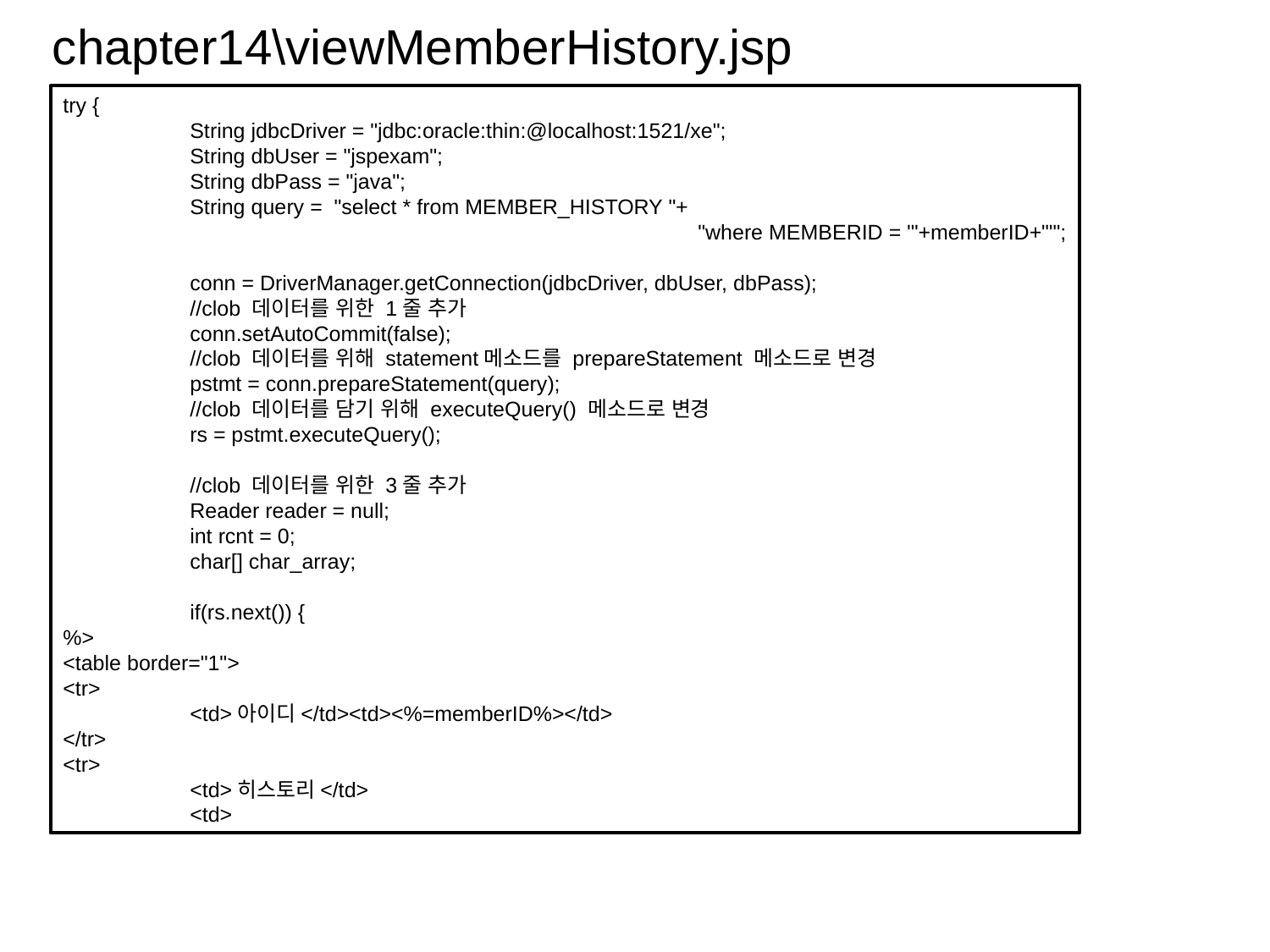

# chapter14\viewMemberHistory.jsp
try {
	String jdbcDriver = "jdbc:oracle:thin:@localhost:1521/xe";
	String dbUser = "jspexam";
	String dbPass = "java";
	String query =  "select * from MEMBER_HISTORY "+
					"where MEMBERID = '"+memberID+"'";

	conn = DriverManager.getConnection(jdbcDriver, dbUser, dbPass);
	//clob 데이터를 위한 1줄 추가
	conn.setAutoCommit(false);
	//clob 데이터를 위해 statement메소드를 prepareStatement 메소드로 변경
	pstmt = conn.prepareStatement(query);
	//clob 데이터를 담기 위해 executeQuery() 메소드로 변경
	rs = pstmt.executeQuery();

	//clob 데이터를 위한 3줄 추가
	Reader reader = null;
	int rcnt = 0;
	char[] char_array;

	if(rs.next()) {
%>
<table border="1">
<tr>
	<td>아이디</td><td><%=memberID%></td>
</tr>
<tr>
	<td>히스토리</td>
	<td>